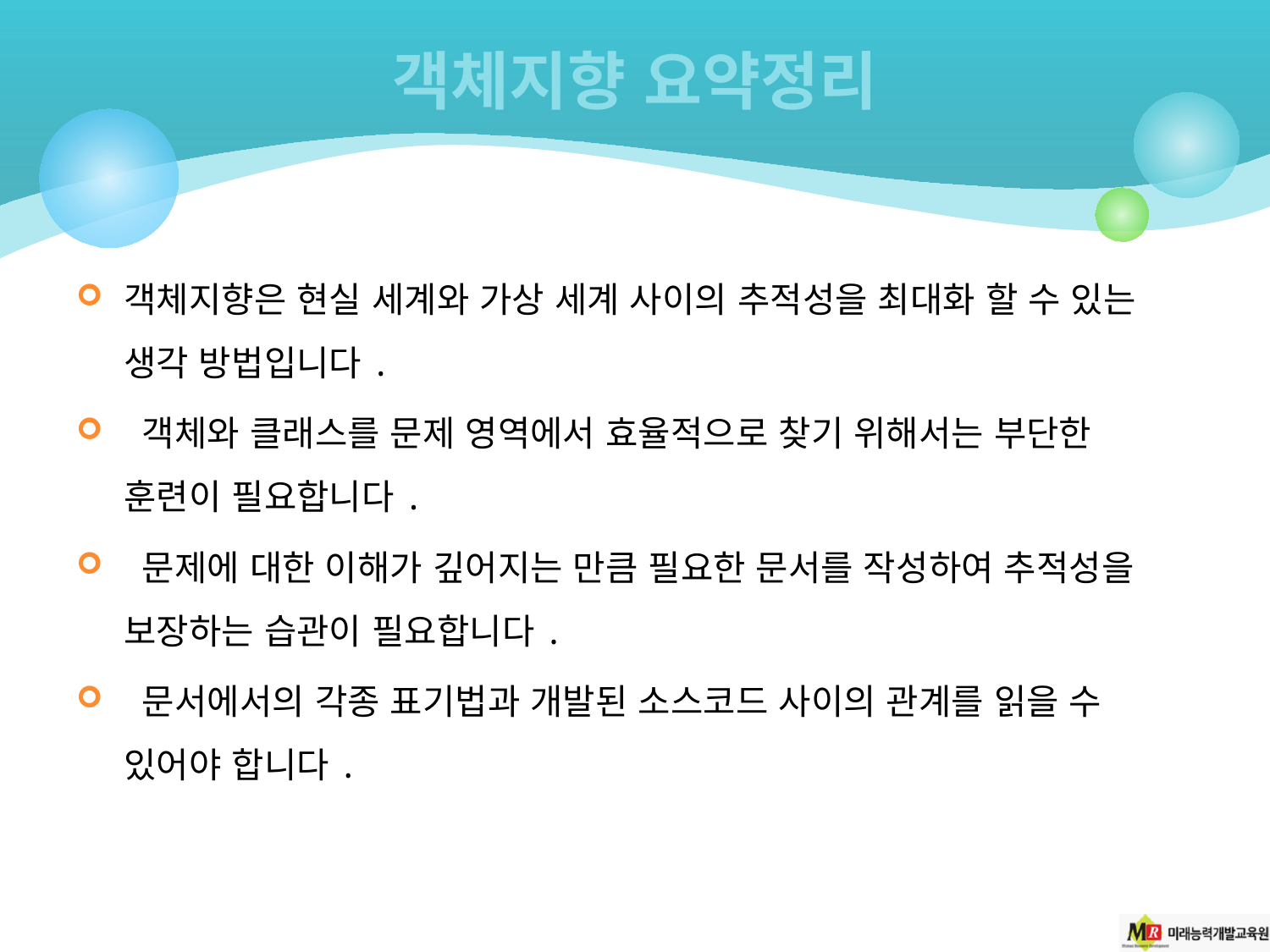

# 객체지향 요약정리
객체지향은 현실 세계와 가상 세계 사이의 추적성을 최대화 할 수 있는 생각 방법입니다.
 객체와 클래스를 문제 영역에서 효율적으로 찾기 위해서는 부단한 훈련이 필요합니다.
 문제에 대한 이해가 깊어지는 만큼 필요한 문서를 작성하여 추적성을 보장하는 습관이 필요합니다.
 문서에서의 각종 표기법과 개발된 소스코드 사이의 관계를 읽을 수 있어야 합니다.